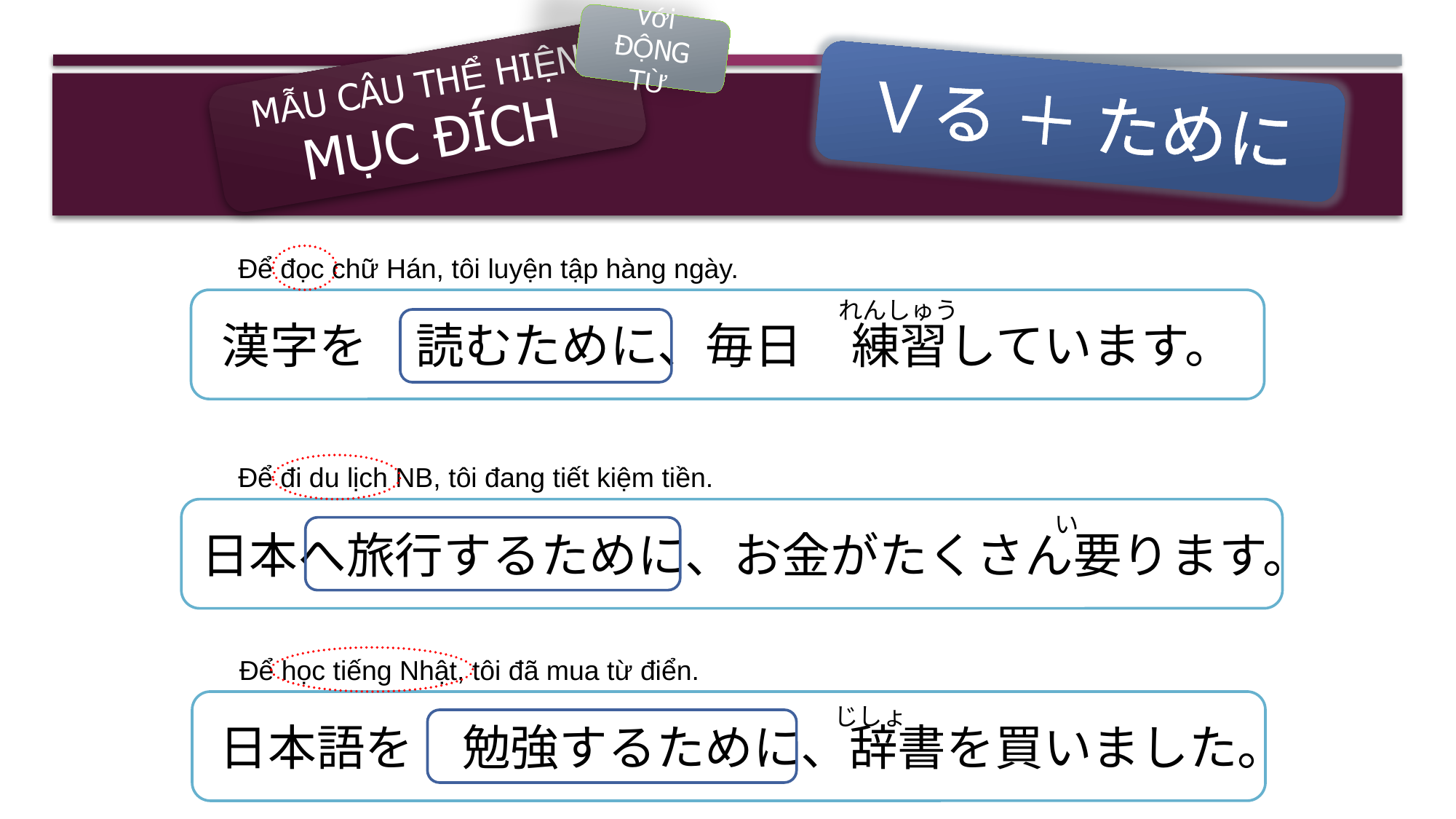

với
ĐỘNG TỪ
MẪU CÂU THỂ HIỆN
MỤC ĐÍCH
Ｖる ＋ ために
Để đọc chữ Hán, tôi luyện tập hàng ngày.

漢字を　読むために、毎日　練習しています。
れんしゅう

Để đi du lịch NB, tôi đang tiết kiệm tiền.

日本へ旅行するために、お金がたくさん要ります。
い

Để học tiếng Nhật, tôi đã mua từ điển.

日本語を　勉強するために、辞書を買いました。
じしょ